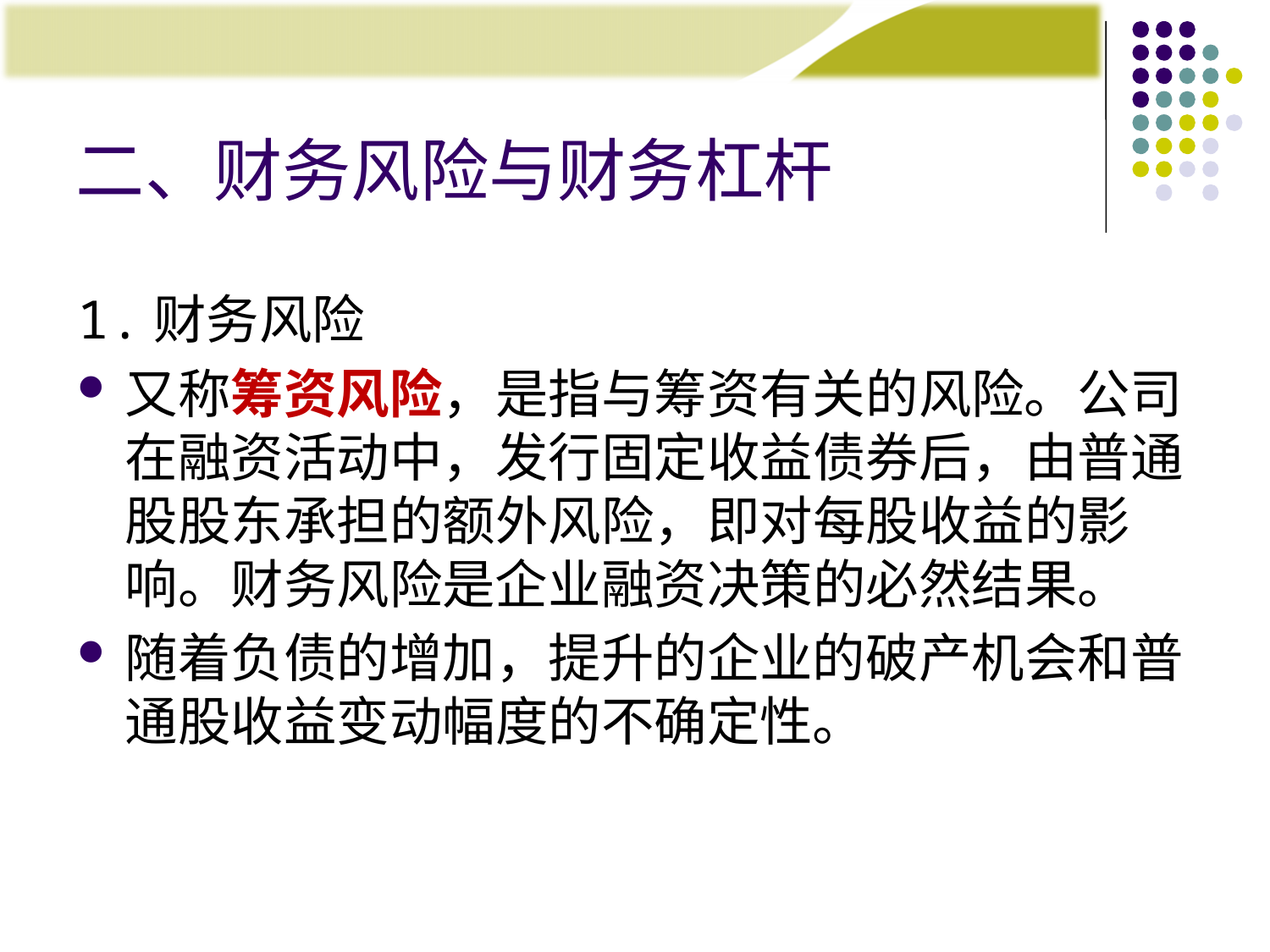

99
# 二、财务风险与财务杠杆
1.财务风险
又称筹资风险，是指与筹资有关的风险。公司在融资活动中，发行固定收益债券后，由普通股股东承担的额外风险，即对每股收益的影响。财务风险是企业融资决策的必然结果。
随着负债的增加，提升的企业的破产机会和普通股收益变动幅度的不确定性。